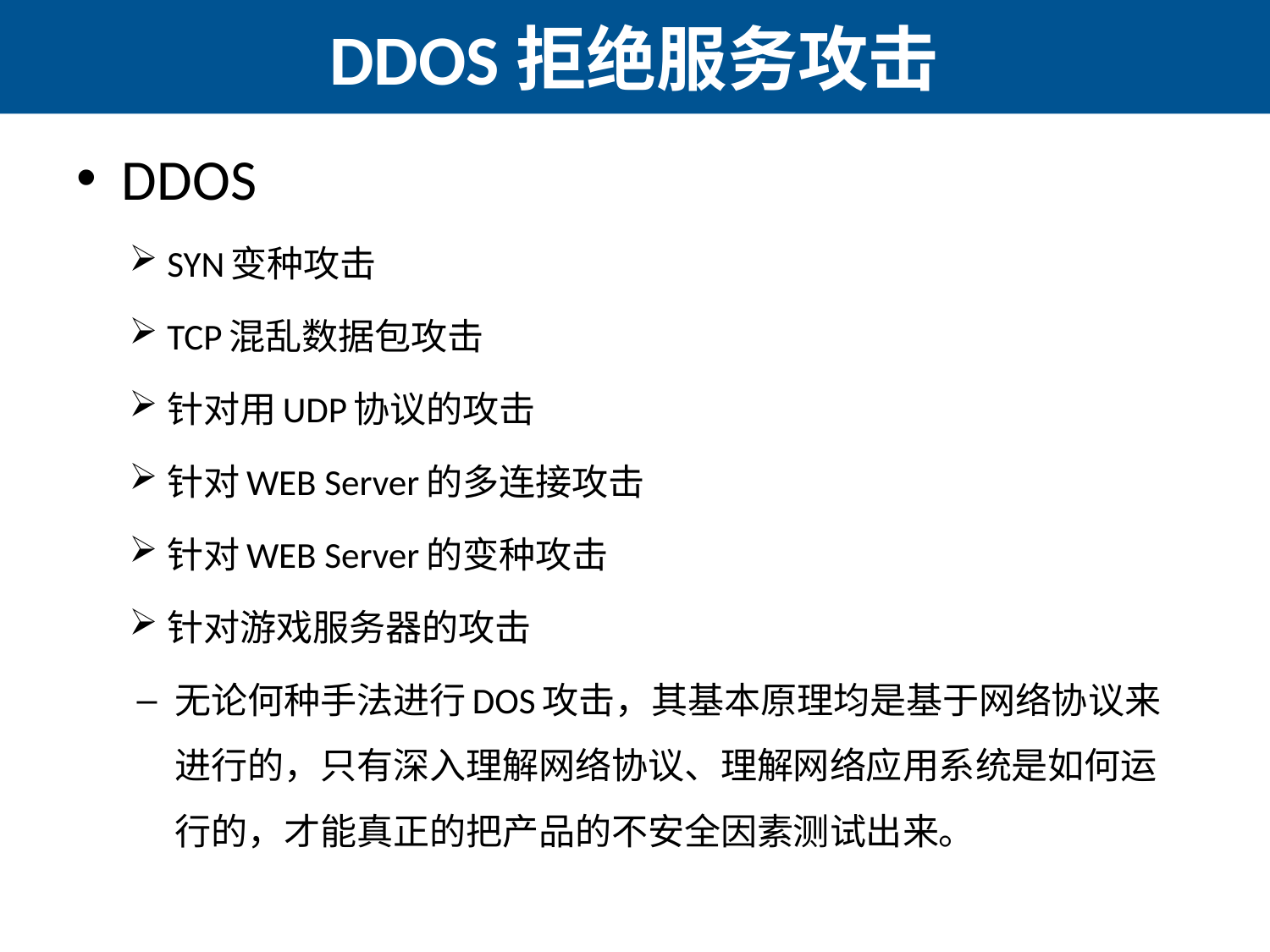

# DDOS拒绝服务攻击
DDOS
SYN变种攻击
TCP混乱数据包攻击
针对用UDP协议的攻击
针对WEB Server的多连接攻击
针对WEB Server的变种攻击
针对游戏服务器的攻击
无论何种手法进行DOS攻击，其基本原理均是基于网络协议来进行的，只有深入理解网络协议、理解网络应用系统是如何运行的，才能真正的把产品的不安全因素测试出来。